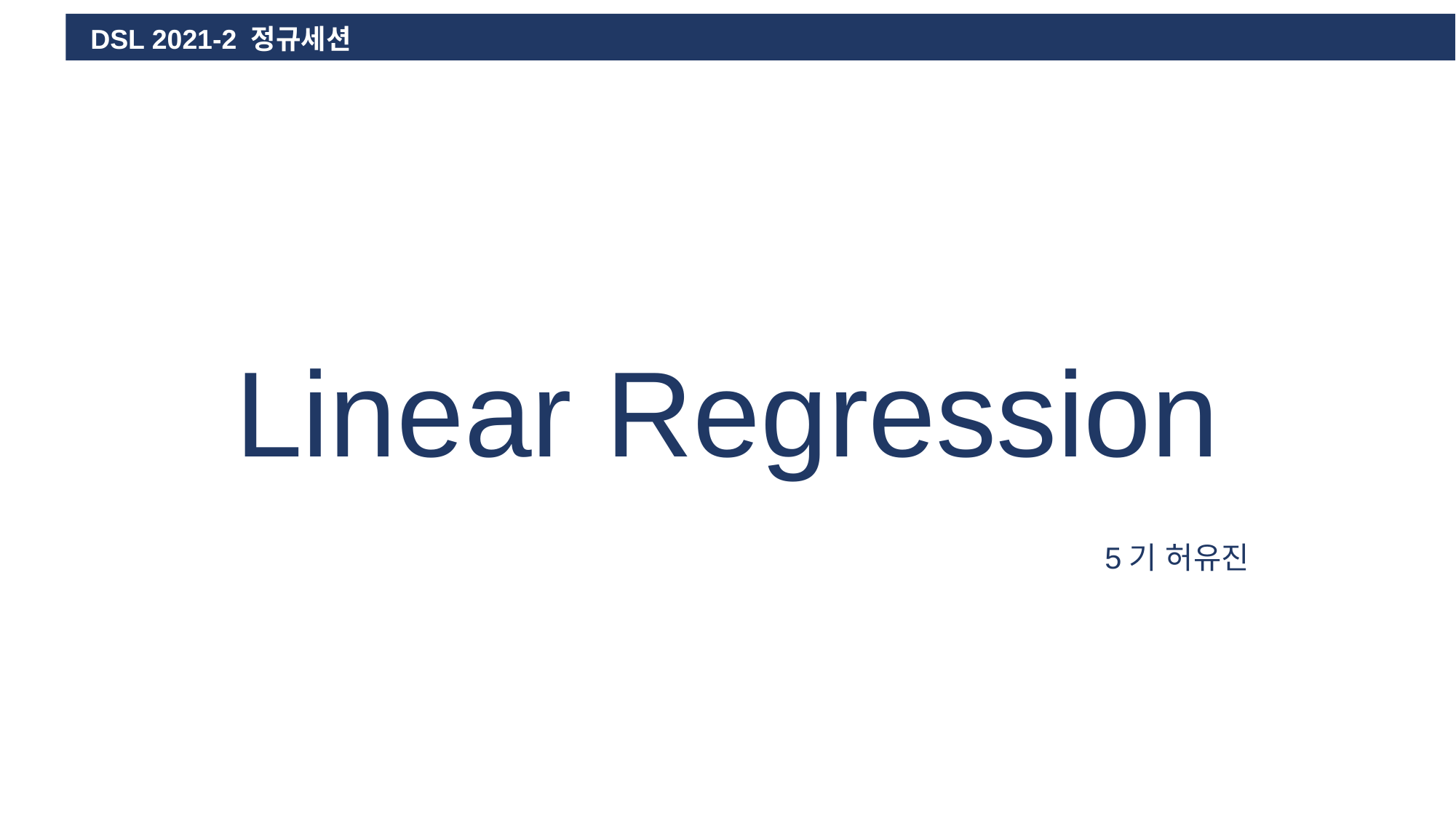

DSL 2021-2 정규세션
Linear Regression
5기 허유진